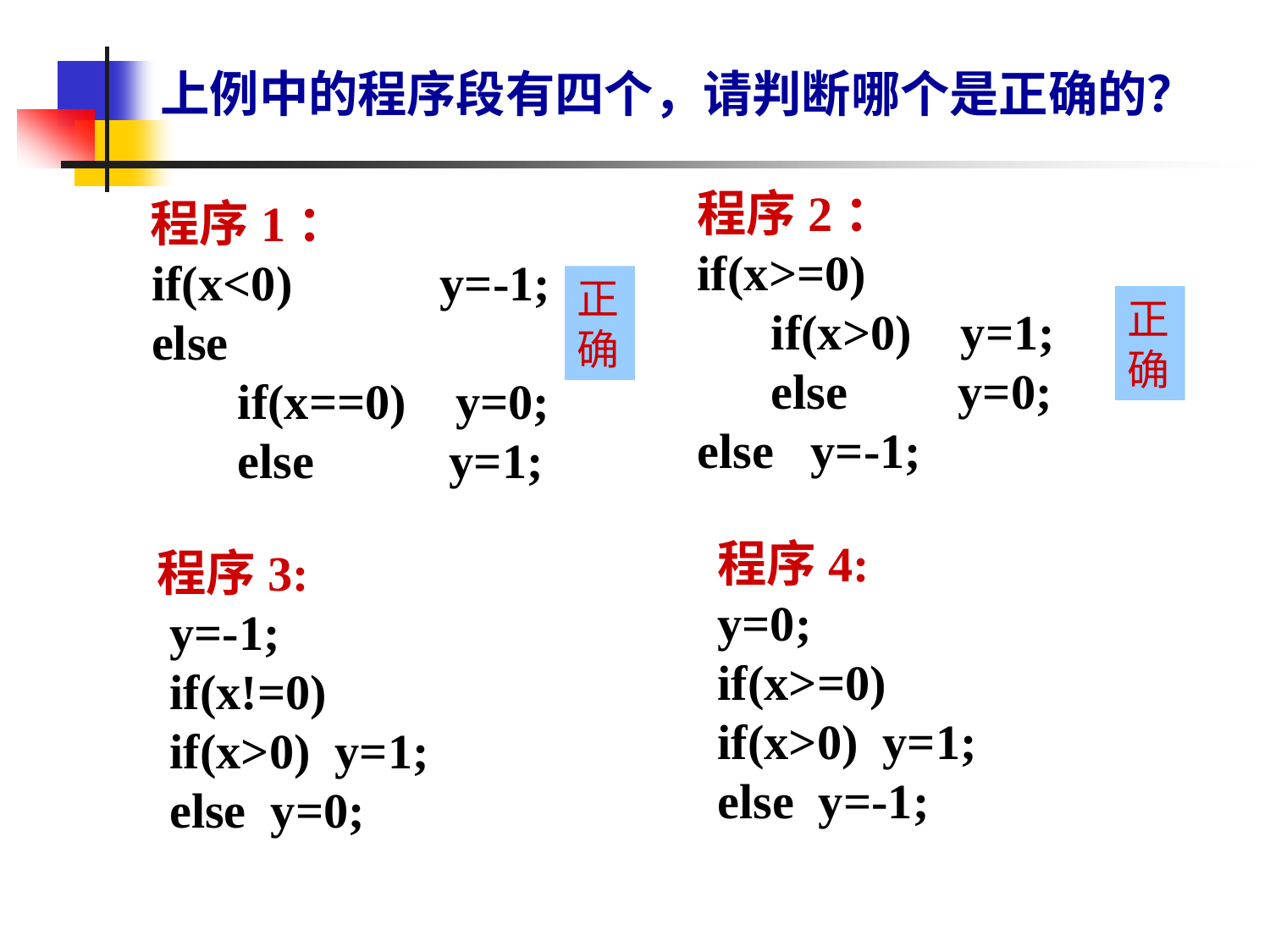

上例中的程序段有四个，请判断哪个是正确的？
程序2：
if(x>=0)
      if(x>0)    y=1;
      else         y=0;
else   y=-1;
 程序1：
  if(x<0)            y=-1;
  else
         if(x==0)    y=0;
         else           y=1;
正
确
正
确
程序4:
y=0;
if(x>=0)
if(x>0)  y=1;
else  y=-1;

程序3:
 y=-1;
 if(x!=0)
 if(x>0)  y=1;
 else  y=0;